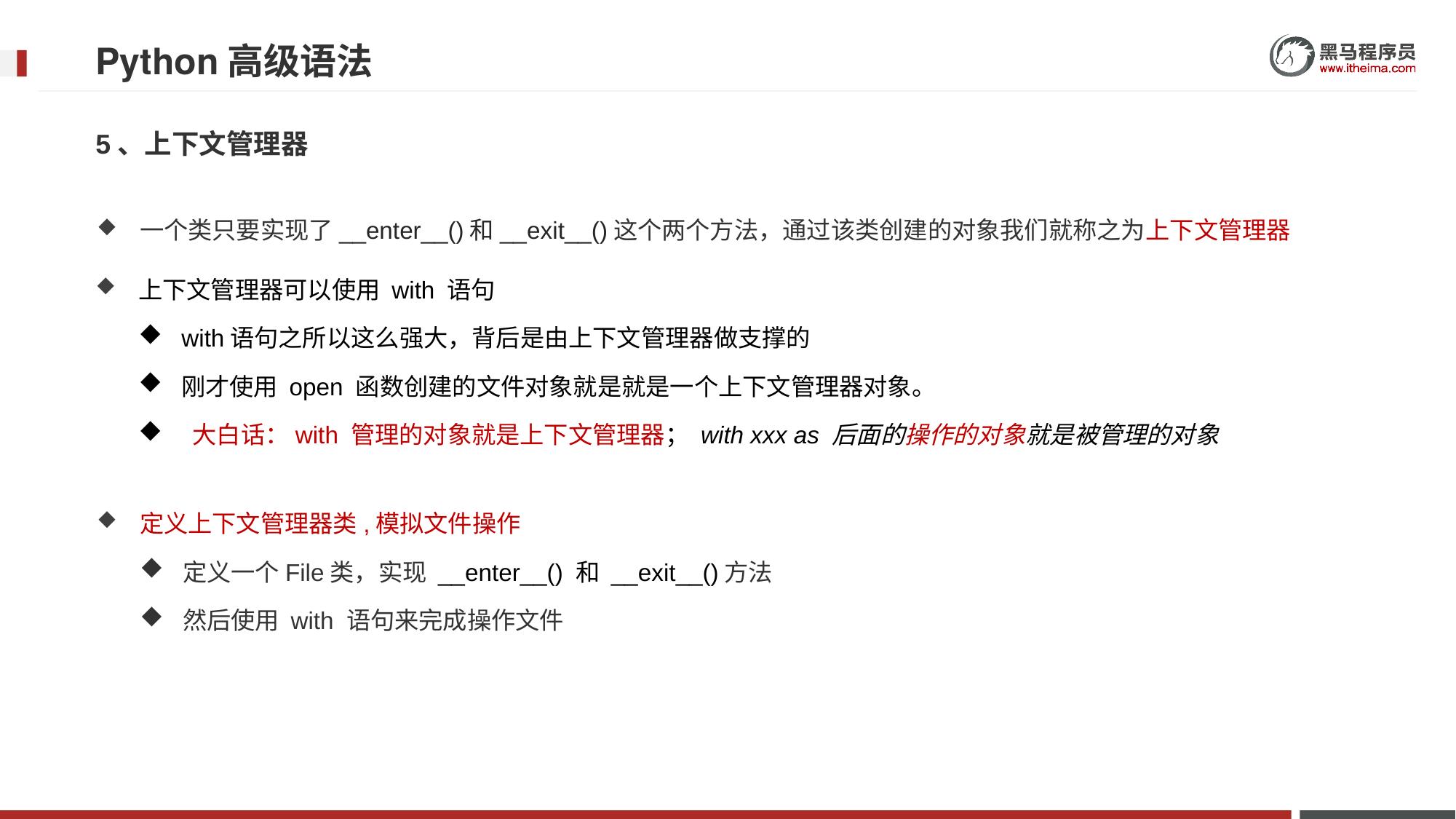

# Python高级语法
5、上下文管理器
一个类只要实现了__enter__()和__exit__()这个两个方法，通过该类创建的对象我们就称之为上下文管理器

上下文管理器可以使用 with 语句
with语句之所以这么强大，背后是由上下文管理器做支撑的
刚才使用 open 函数创建的文件对象就是就是一个上下文管理器对象。
 大白话：with 管理的对象就是上下文管理器； with xxx as 后面的操作的对象就是被管理的对象

定义上下文管理器类,模拟文件操作
定义一个File类，实现 __enter__() 和 __exit__()方法
然后使用 with 语句来完成操作文件